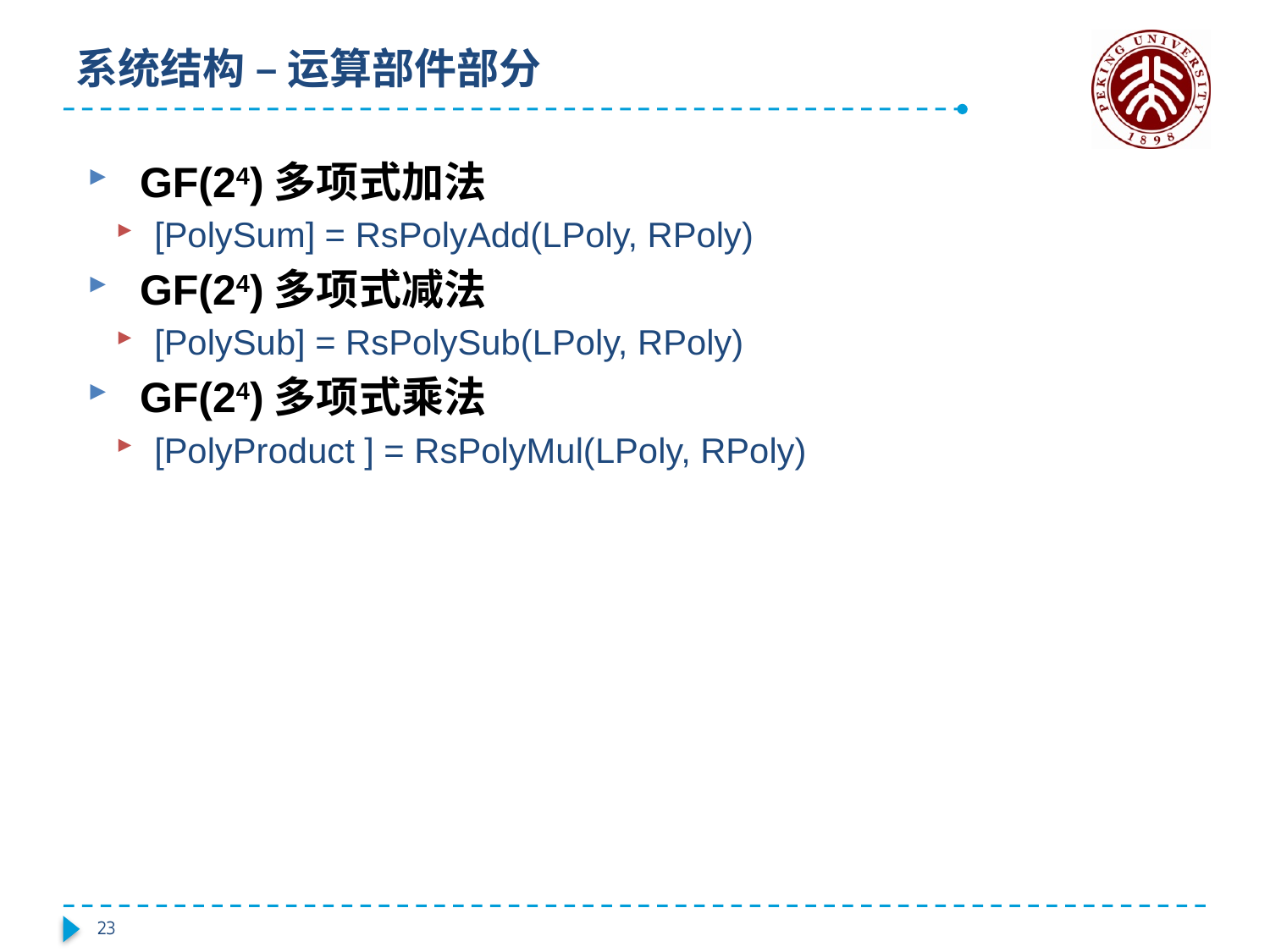

# 系统结构 – 运算部件部分
  GF(24)多项式加法
 [PolySum] = RsPolyAdd(LPoly, RPoly)
  GF(24)多项式减法
 [PolySub] = RsPolySub(LPoly, RPoly)
  GF(24)多项式乘法
 [PolyProduct ] = RsPolyMul(LPoly, RPoly)
23